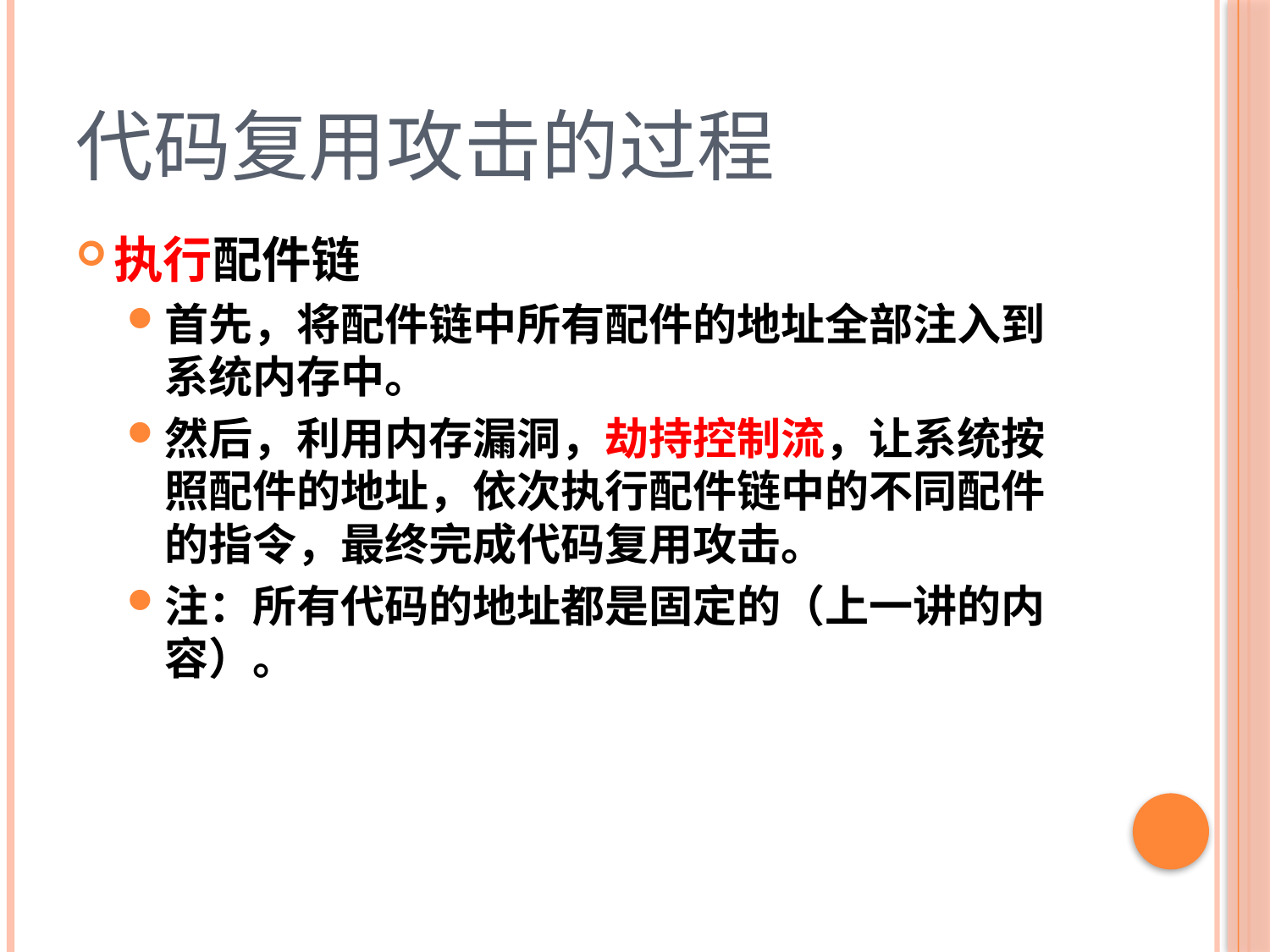

# 代码复用攻击的过程
执行配件链
首先，将配件链中所有配件的地址全部注入到系统内存中。
然后，利用内存漏洞，劫持控制流，让系统按照配件的地址，依次执行配件链中的不同配件的指令，最终完成代码复用攻击。
注：所有代码的地址都是固定的（上一讲的内容）。